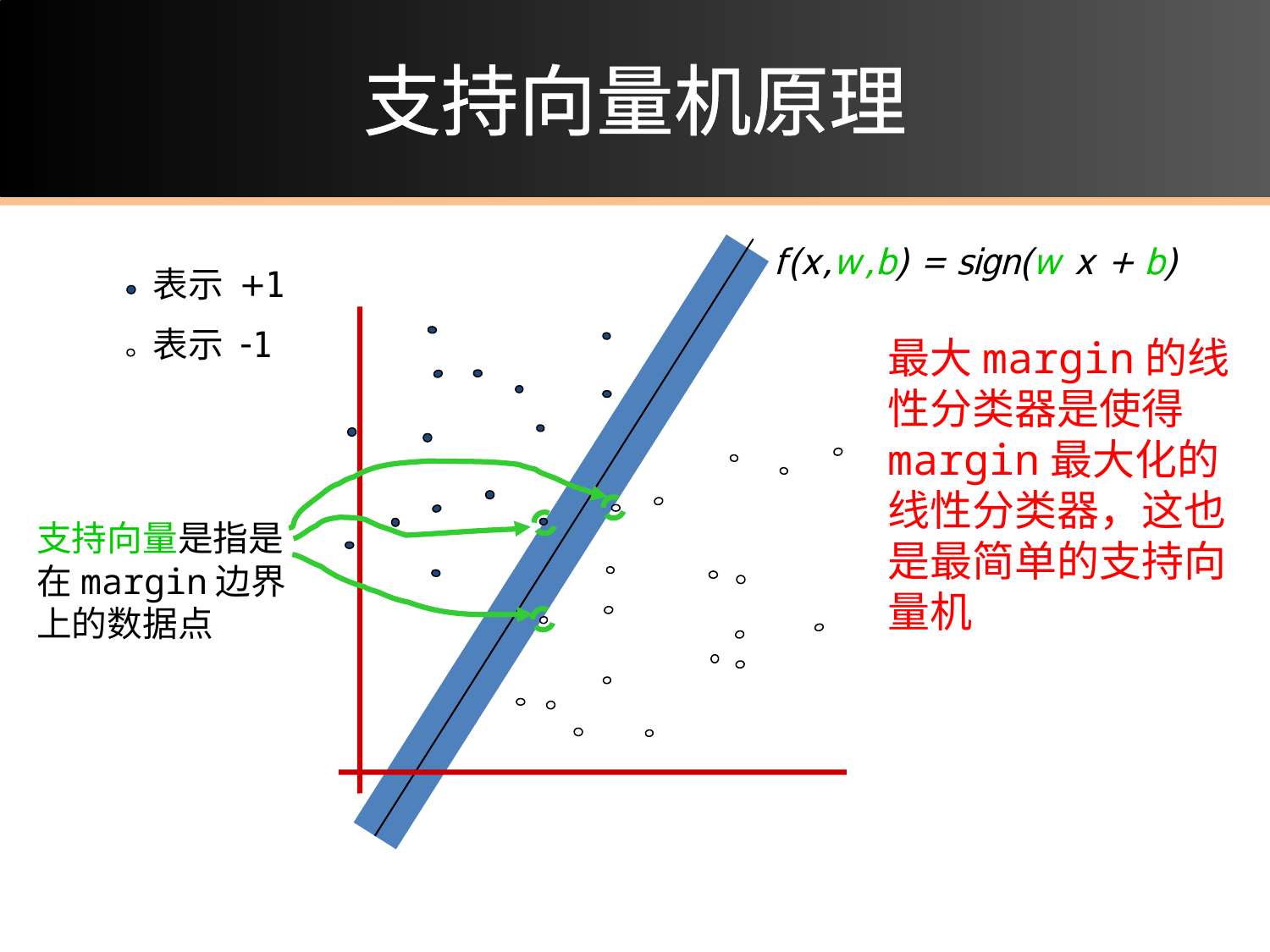

# 支持向量机原理
f(x,w,b) = sign(w x + b)
表示 +1
表示 -1

最大margin的线性分类器是使得margin最大化的线性分类器，这也是最简单的支持向量机

支持向量是指是在margin边界上的数据点